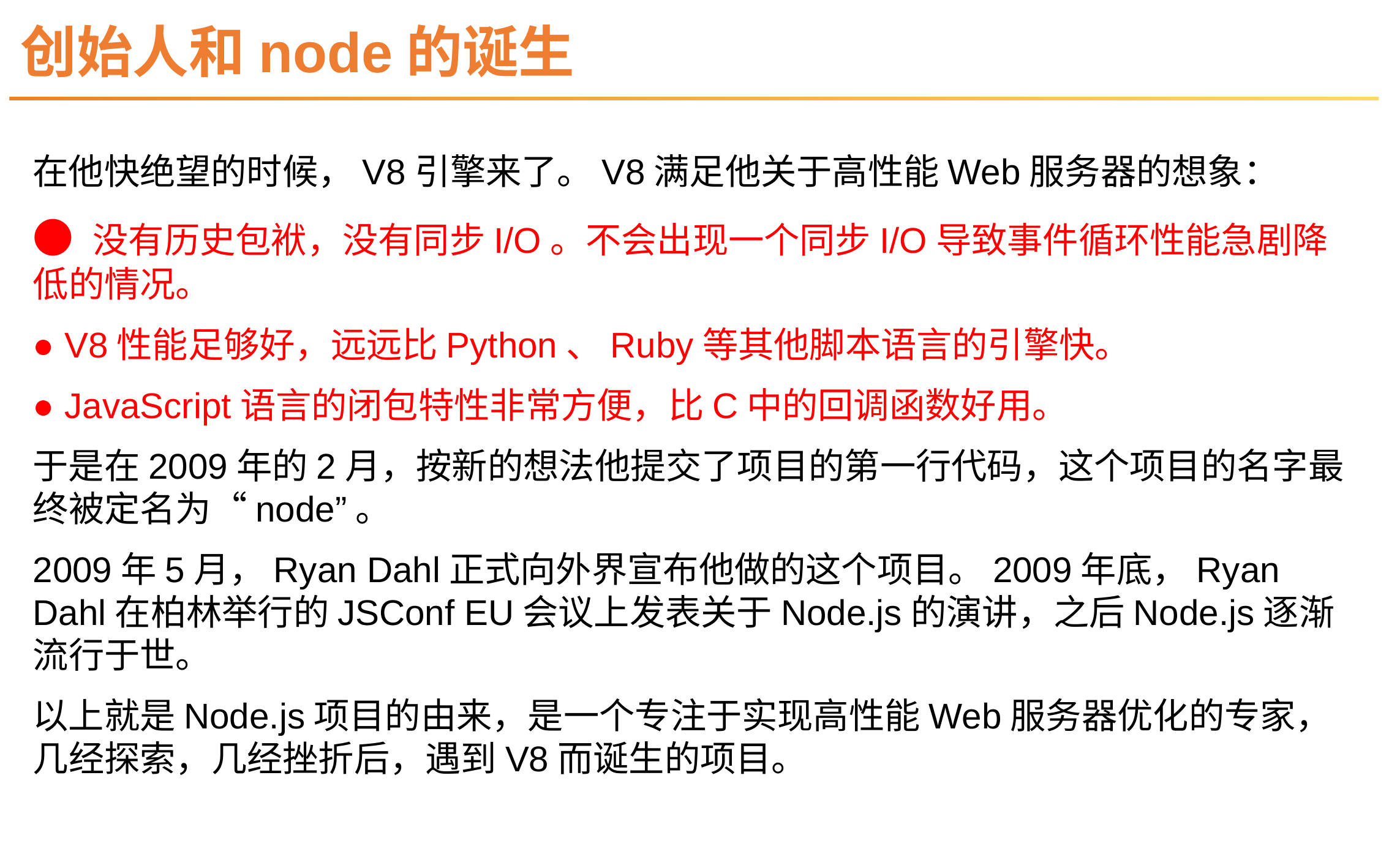

创始人和node的诞生

在他快绝望的时候，V8引擎来了。V8满足他关于高性能Web服务器的想象：
● 没有历史包袱，没有同步I/O。不会出现一个同步I/O导致事件循环性能急剧降低的情况。
● V8性能足够好，远远比Python、Ruby等其他脚本语言的引擎快。
● JavaScript语言的闭包特性非常方便，比C中的回调函数好用。
于是在2009年的2月，按新的想法他提交了项目的第一行代码，这个项目的名字最终被定名为“node”。
2009年5月，Ryan Dahl正式向外界宣布他做的这个项目。2009年底，Ryan Dahl在柏林举行的JSConf EU会议上发表关于Node.js的演讲，之后Node.js逐渐流行于世。
以上就是Node.js项目的由来，是一个专注于实现高性能Web服务器优化的专家，几经探索，几经挫折后，遇到V8而诞生的项目。